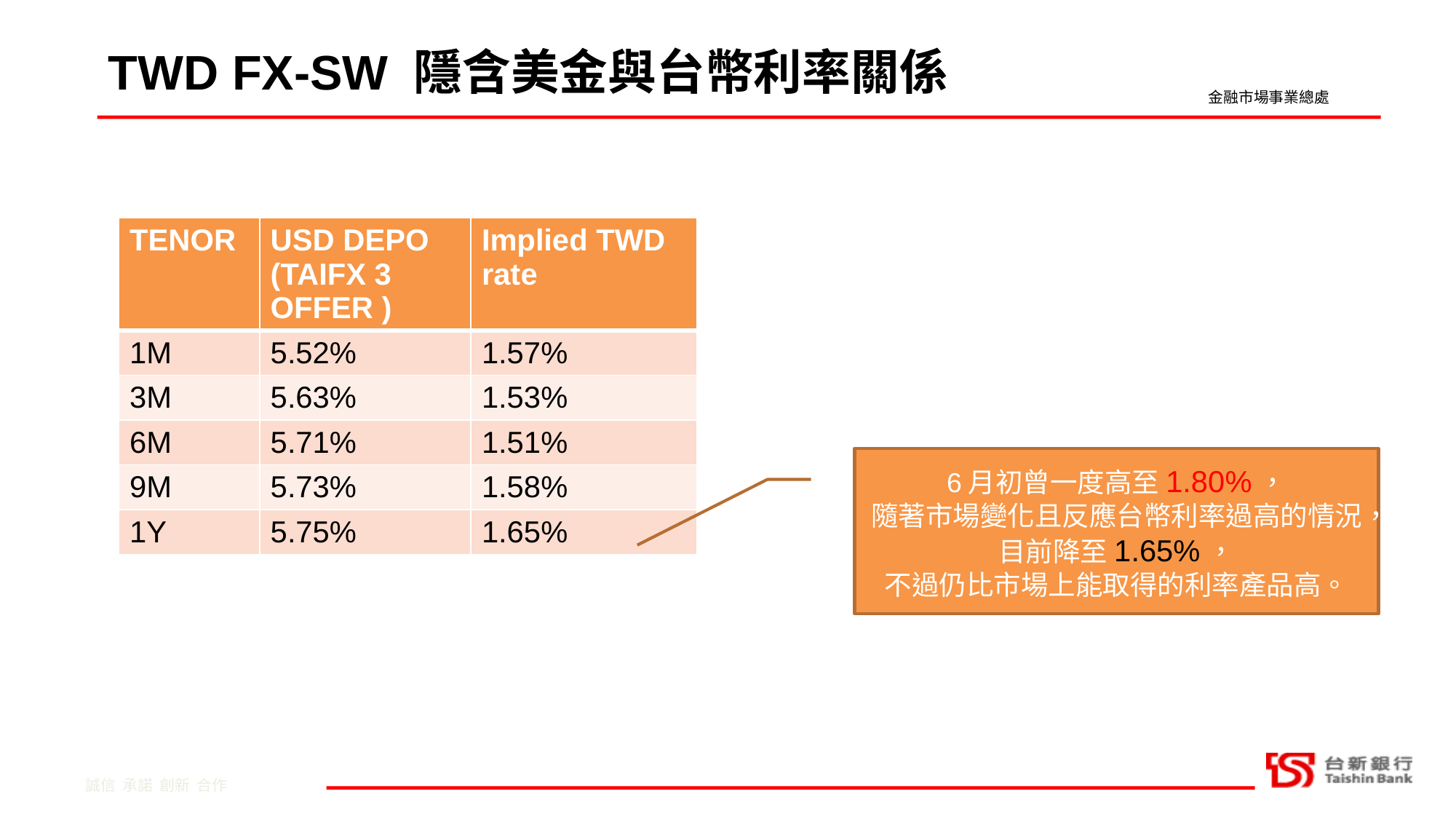

# TWD FX-SW 隱含美金與台幣利率關係
| TENOR | USD DEPO (TAIFX 3 OFFER ) | Implied TWD rate |
| --- | --- | --- |
| 1M | 5.52% | 1.57% |
| 3M | 5.63% | 1.53% |
| 6M | 5.71% | 1.51% |
| 9M | 5.73% | 1.58% |
| 1Y | 5.75% | 1.65% |
6月初曾一度高至1.80%，
隨著市場變化且反應台幣利率過高的情況，
目前降至1.65%，
不過仍比市場上能取得的利率產品高。